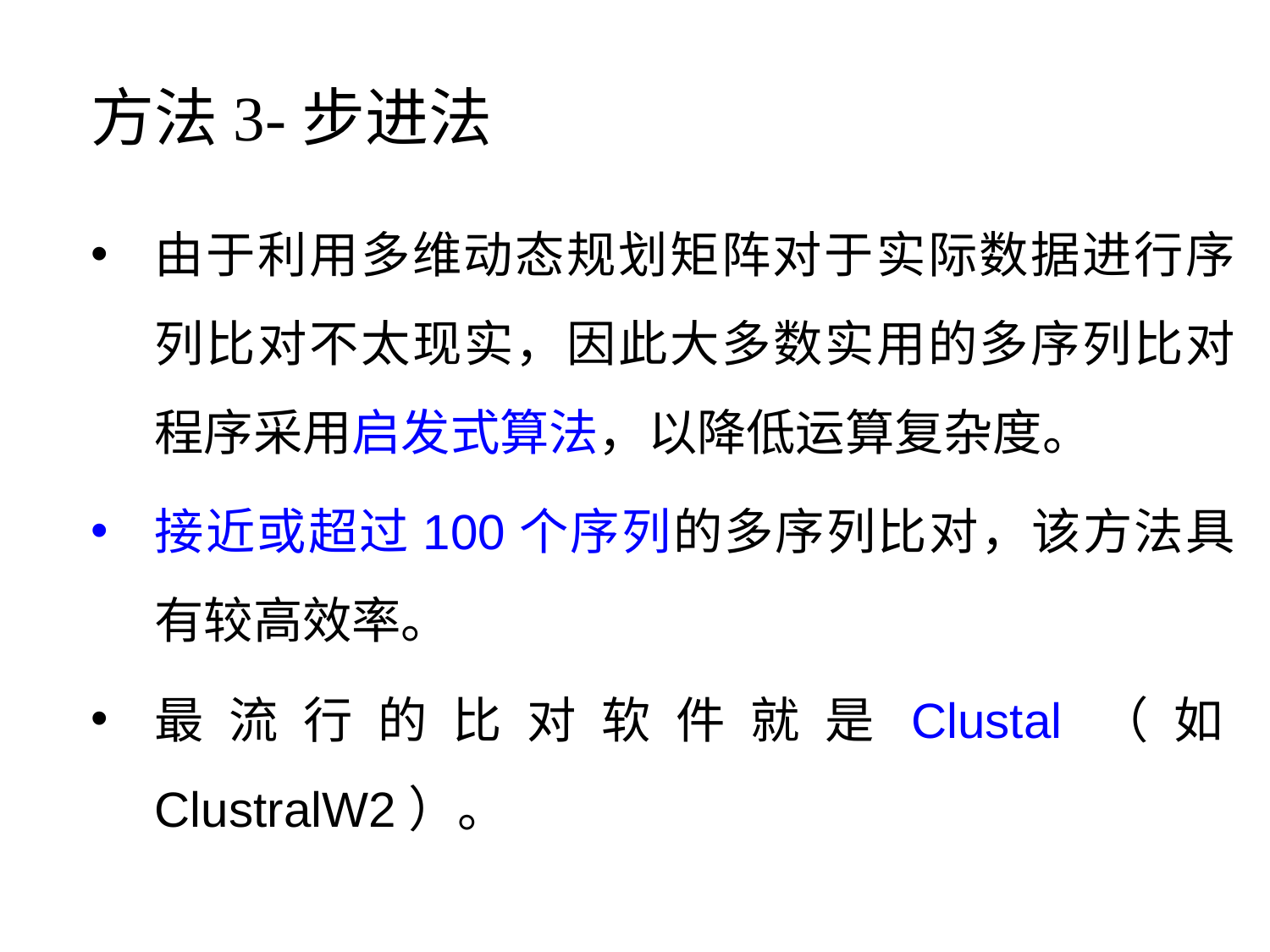

# 方法3-步进法
由于利用多维动态规划矩阵对于实际数据进行序列比对不太现实，因此大多数实用的多序列比对程序采用启发式算法，以降低运算复杂度。
接近或超过100个序列的多序列比对，该方法具有较高效率。
最流行的比对软件就是Clustal（如ClustralW2）。

81